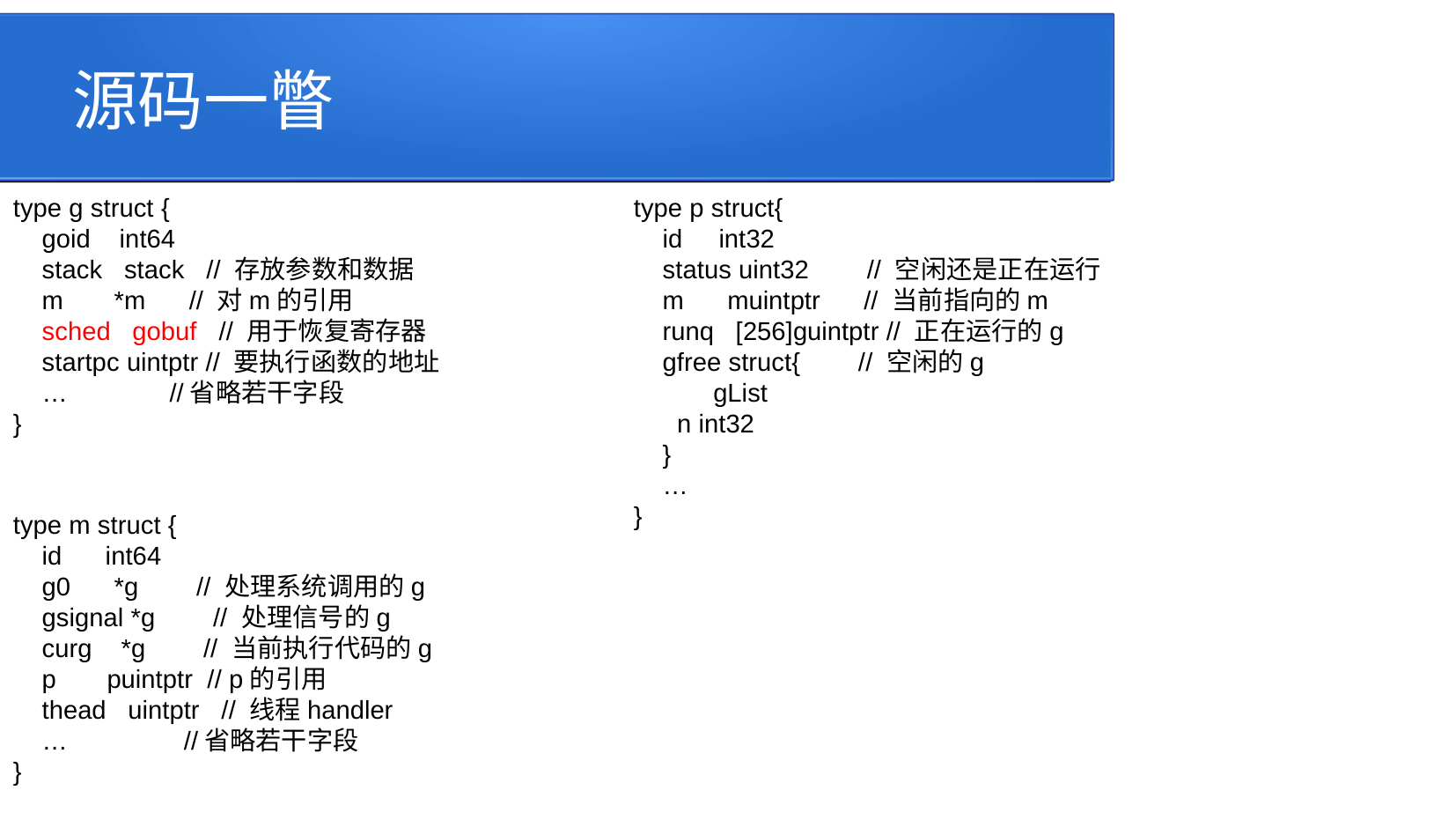

源码一瞥
type g struct {
    goid    int64
    stack   stack   // 存放参数和数据
    m       *m      // 对m的引用
    sched   gobuf   // 用于恢复寄存器
    startpc uintptr // 要执行函数的地址
    …              //省略若干字段
}
type p struct{
    id     int32
    status uint32        // 空闲还是正在运行
    m      muintptr      // 当前指向的m
    runq   [256]guintptr // 正在运行的g
    gfree struct{        // 空闲的g
           gList
      n int32
    }
    …
}
type m struct {
    id      int64
    g0      *g        // 处理系统调用的g
    gsignal *g        // 处理信号的g
    curg    *g        // 当前执行代码的g
    p       puintptr  // p的引用
    thead   uintptr   // 线程handler
    …                //省略若干字段
}